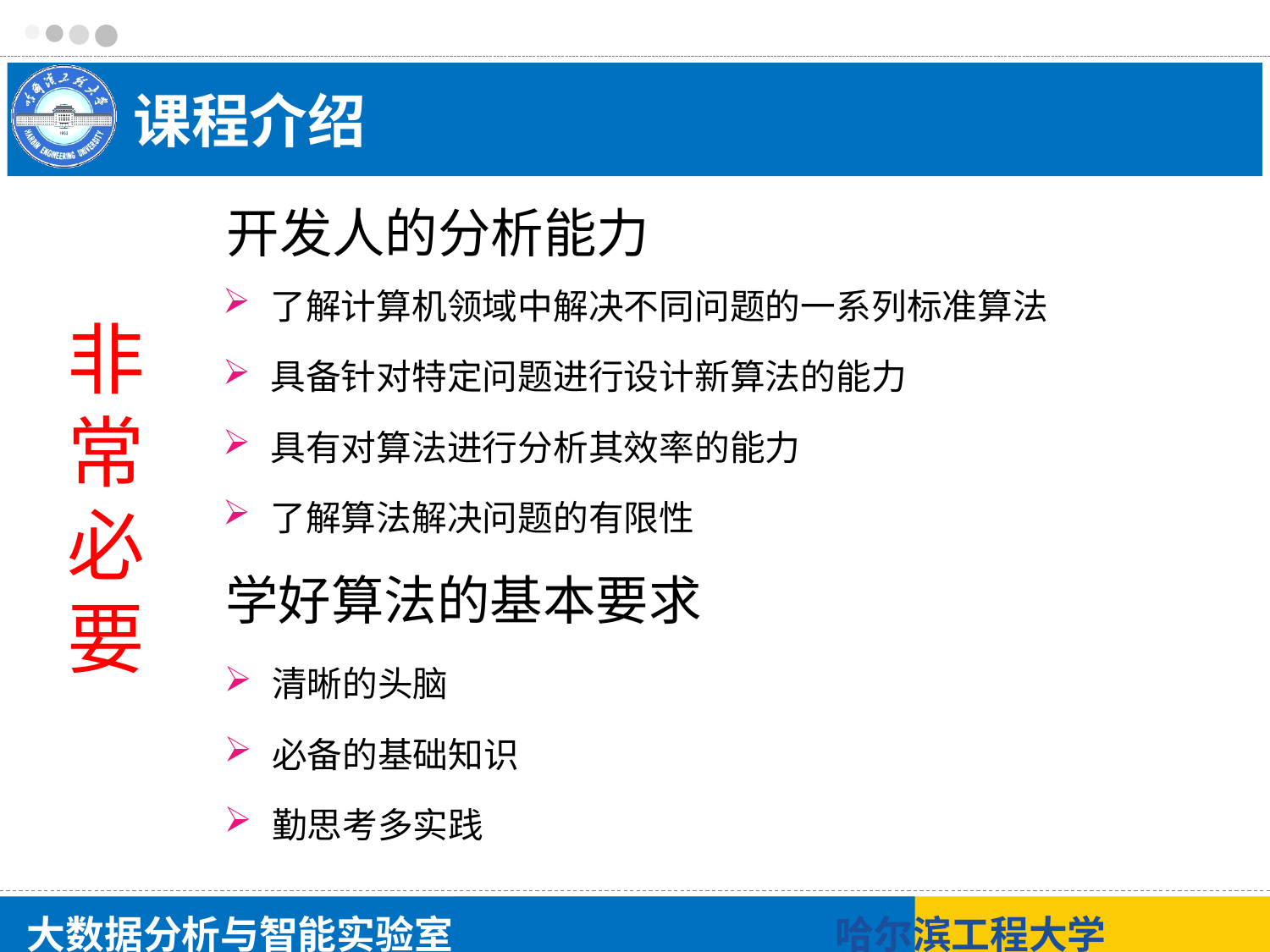

# 课程介绍
开发人的分析能力
了解计算机领域中解决不同问题的一系列标准算法
具备针对特定问题进行设计新算法的能力
具有对算法进行分析其效率的能力
了解算法解决问题的有限性
非  常  必  要
学好算法的基本要求
清晰的头脑
必备的基础知识
勤思考多实践